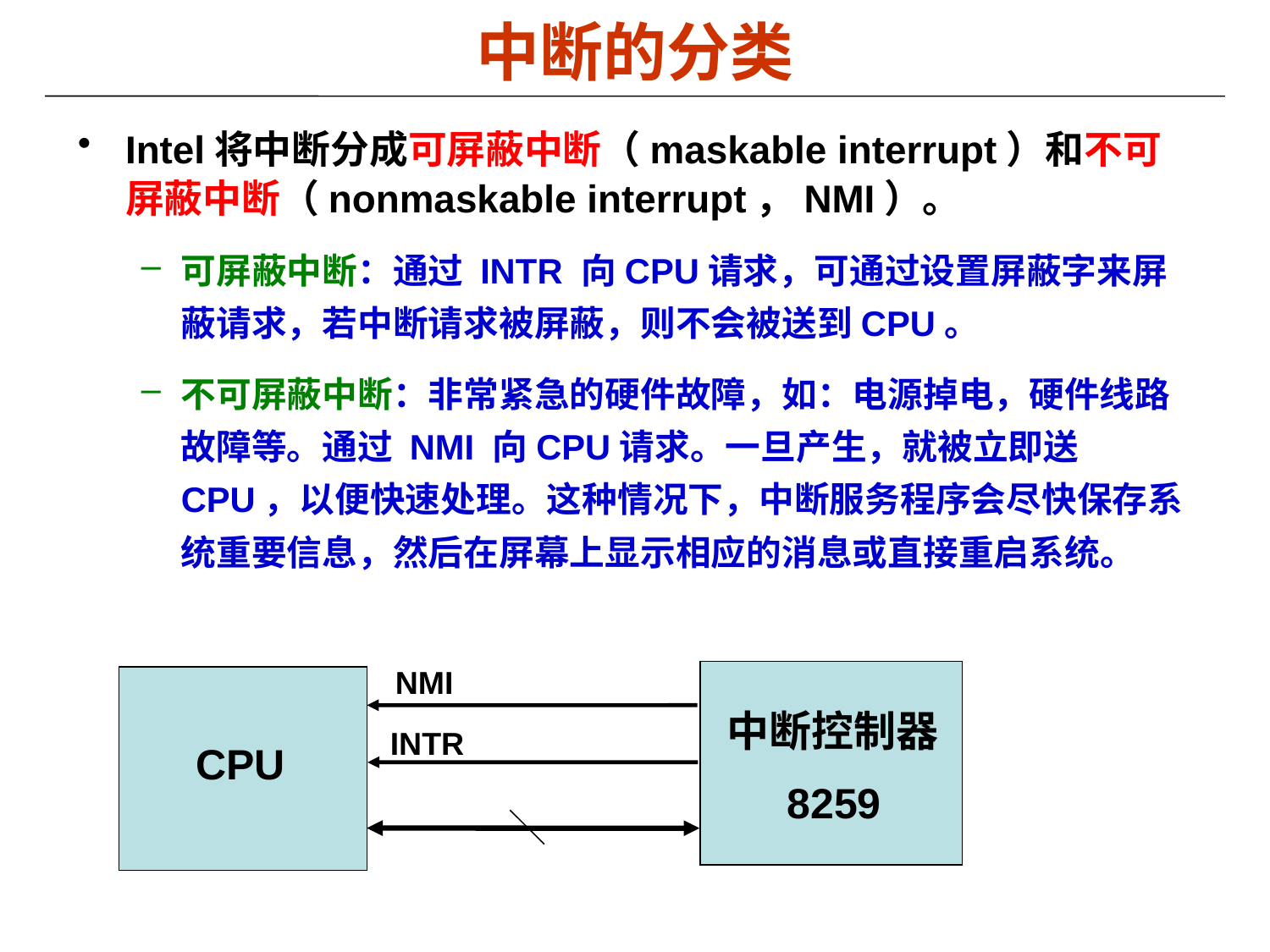

# 中断的分类
Intel将中断分成可屏蔽中断（maskable interrupt）和不可屏蔽中断（nonmaskable interrupt，NMI）。
可屏蔽中断：通过 INTR 向CPU请求，可通过设置屏蔽字来屏蔽请求，若中断请求被屏蔽，则不会被送到CPU。
不可屏蔽中断：非常紧急的硬件故障，如：电源掉电，硬件线路故障等。通过 NMI 向CPU请求。一旦产生，就被立即送CPU，以便快速处理。这种情况下，中断服务程序会尽快保存系统重要信息，然后在屏幕上显示相应的消息或直接重启系统。
NMI

中断控制器
8259

INTR
CPU